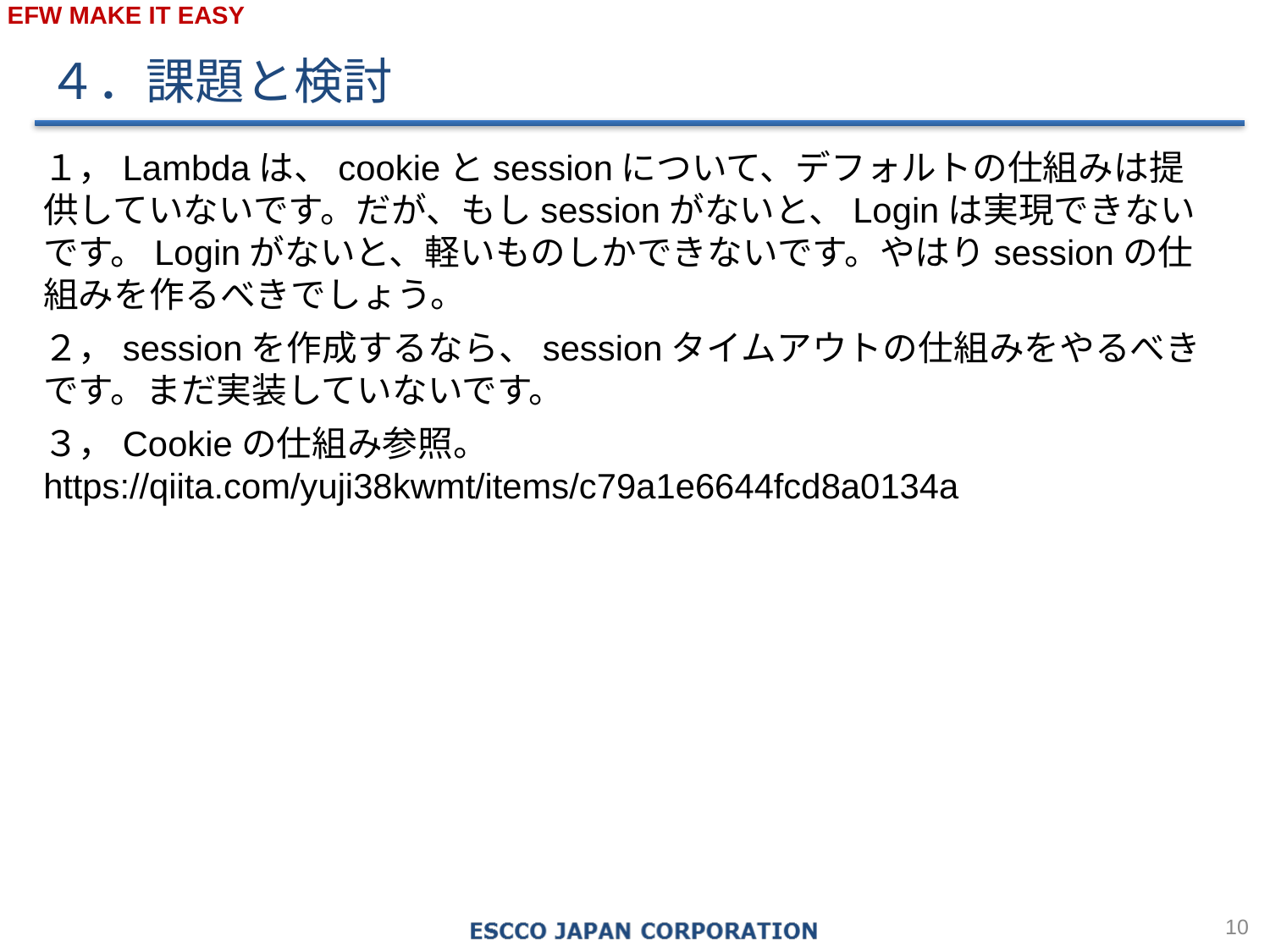

４．課題と検討
１，Lambdaは、cookieとsessionについて、デフォルトの仕組みは提供していないです。だが、もしsessionがないと、Loginは実現できないです。Loginがないと、軽いものしかできないです。やはりsessionの仕組みを作るべきでしょう。
２，sessionを作成するなら、sessionタイムアウトの仕組みをやるべきです。まだ実装していないです。
３，Cookieの仕組み参照。 https://qiita.com/yuji38kwmt/items/c79a1e6644fcd8a0134a
10